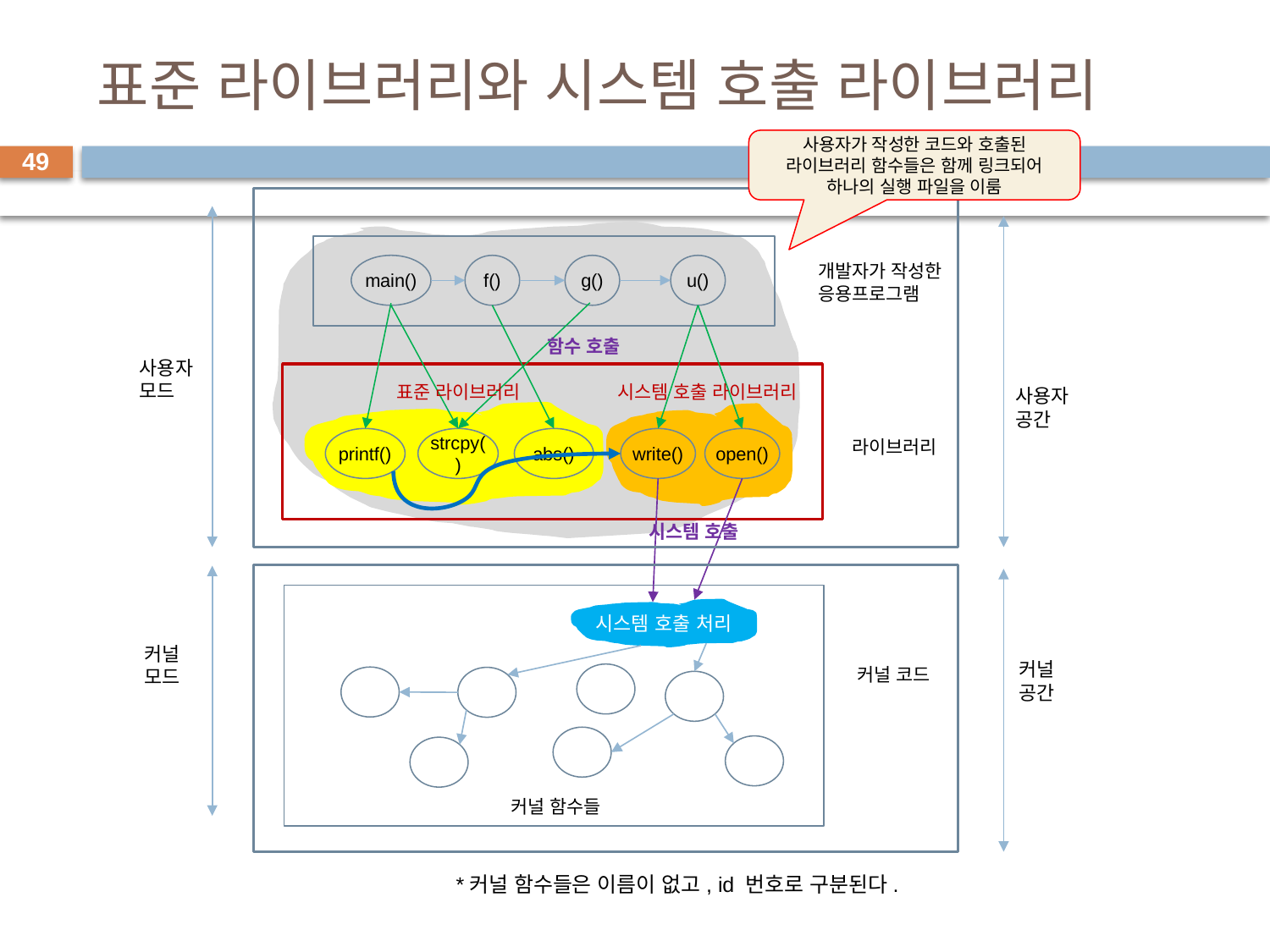

# 표준 라이브러리와 시스템 호출 라이브러리
사용자가 작성한 코드와 호출된 라이브러리 함수들은 함께 링크되어 하나의 실행 파일을 이룸
49

개발자가 작성한
응용프로그램
main()
f()
g()
u()
함수 호출
사용자
모드

표준 라이브러리
시스템 호출 라이브러리
사용자
공간

printf()
strcpy()
abs()
write()
open()
라이브러리
시스템 호출

시스템 호출 처리
커널
모드
커널
공간
커널 코드

커널 함수들
*커널 함수들은 이름이 없고, id 번호로 구분된다.